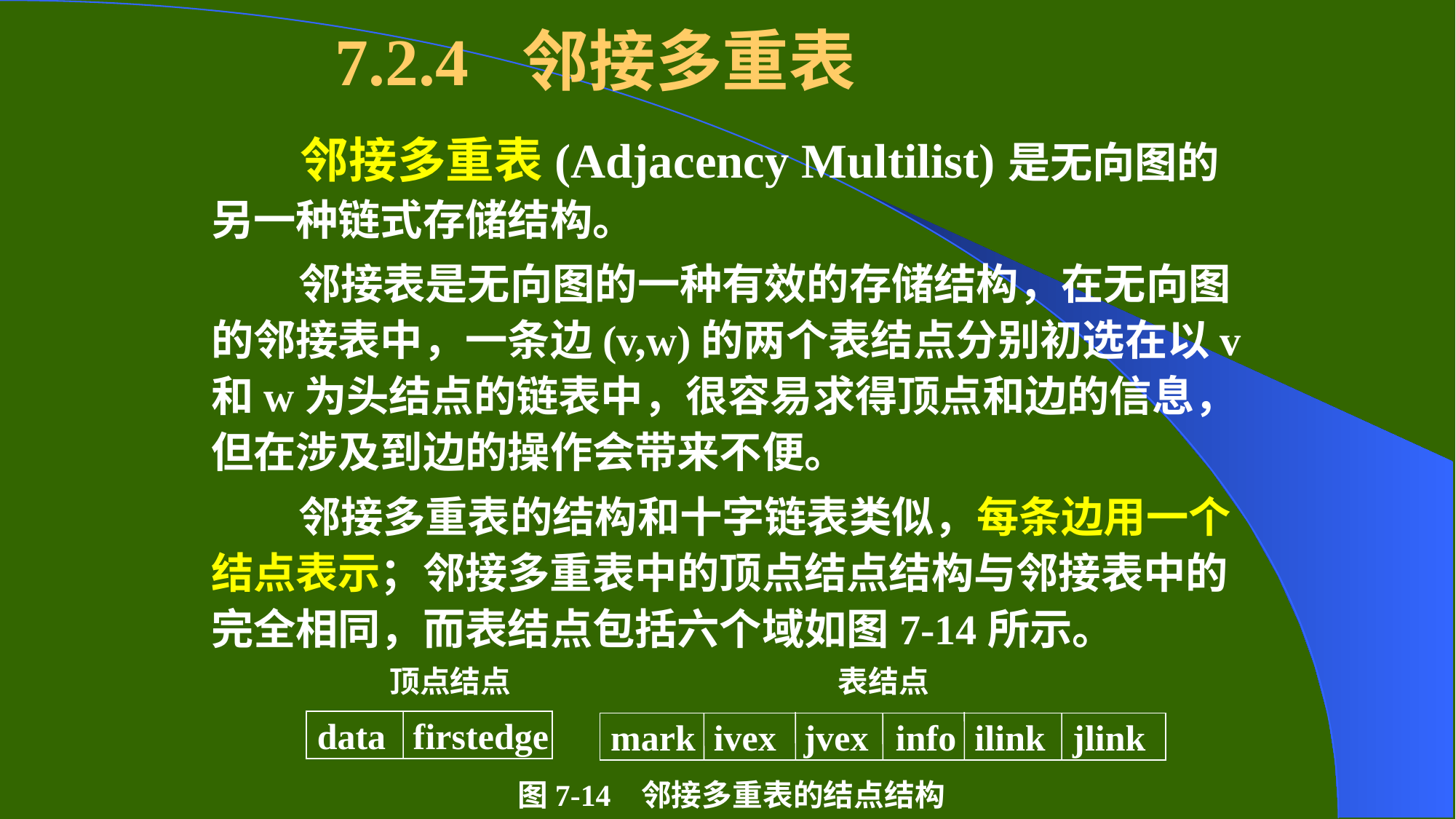

# 7.2.4  邻接多重表
       邻接多重表(Adjacency Multilist)是无向图的另一种链式存储结构。
        邻接表是无向图的一种有效的存储结构，在无向图的邻接表中，一条边(v,w)的两个表结点分别初选在以v和w为头结点的链表中，很容易求得顶点和边的信息，但在涉及到边的操作会带来不便。
        邻接多重表的结构和十字链表类似，每条边用一个结点表示；邻接多重表中的顶点结点结构与邻接表中的完全相同，而表结点包括六个域如图7-14所示。
顶点结点
表结点
data   firstedge

mark  ivex   jvex   info  ilink   jlink

图7-14   邻接多重表的结点结构